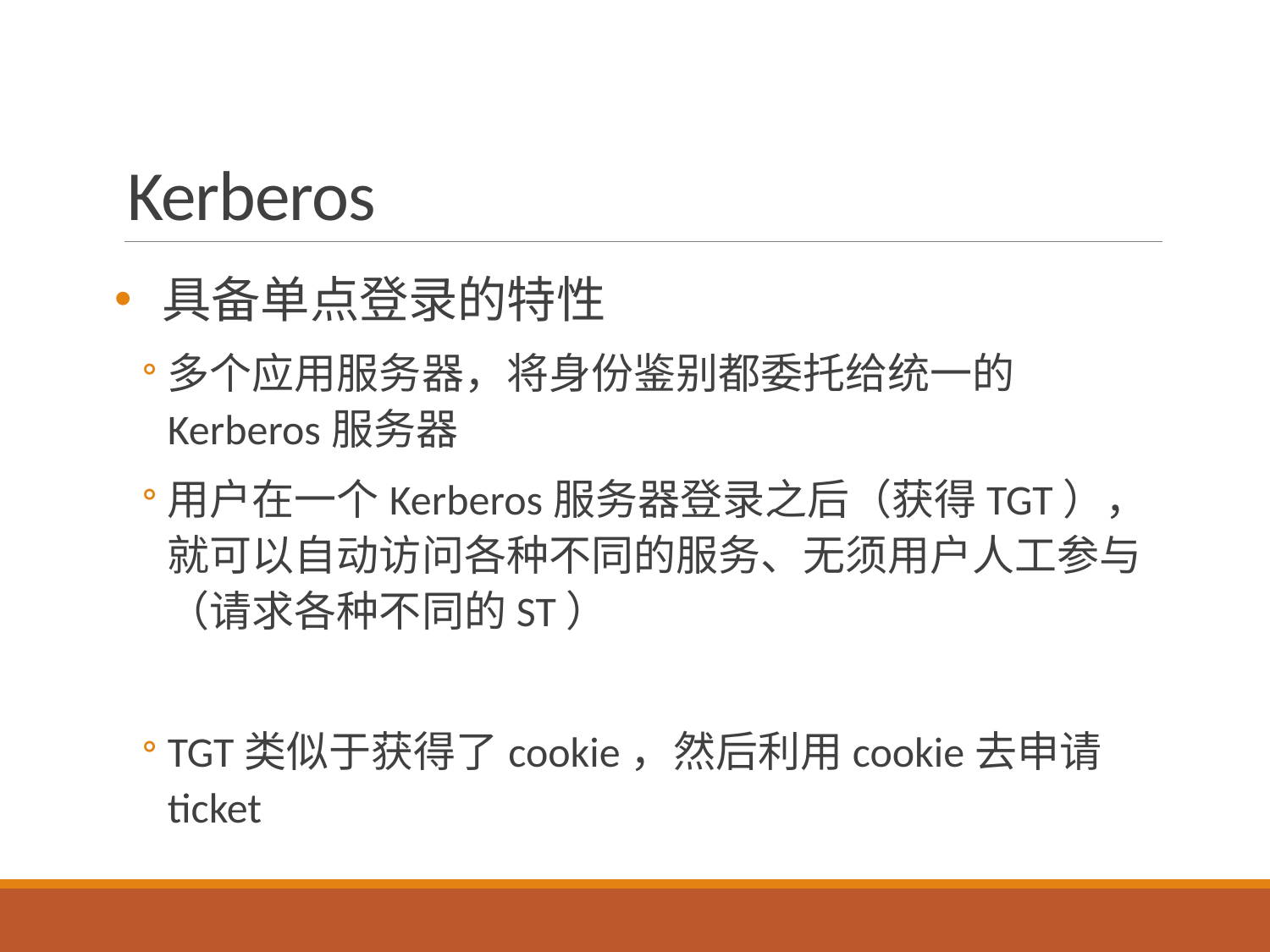

# Kerberos
具备单点登录的特性
多个应用服务器，将身份鉴别都委托给统一的Kerberos服务器
用户在一个Kerberos服务器登录之后（获得TGT），就可以自动访问各种不同的服务、无须用户人工参与（请求各种不同的ST）

TGT类似于获得了cookie，然后利用cookie去申请ticket